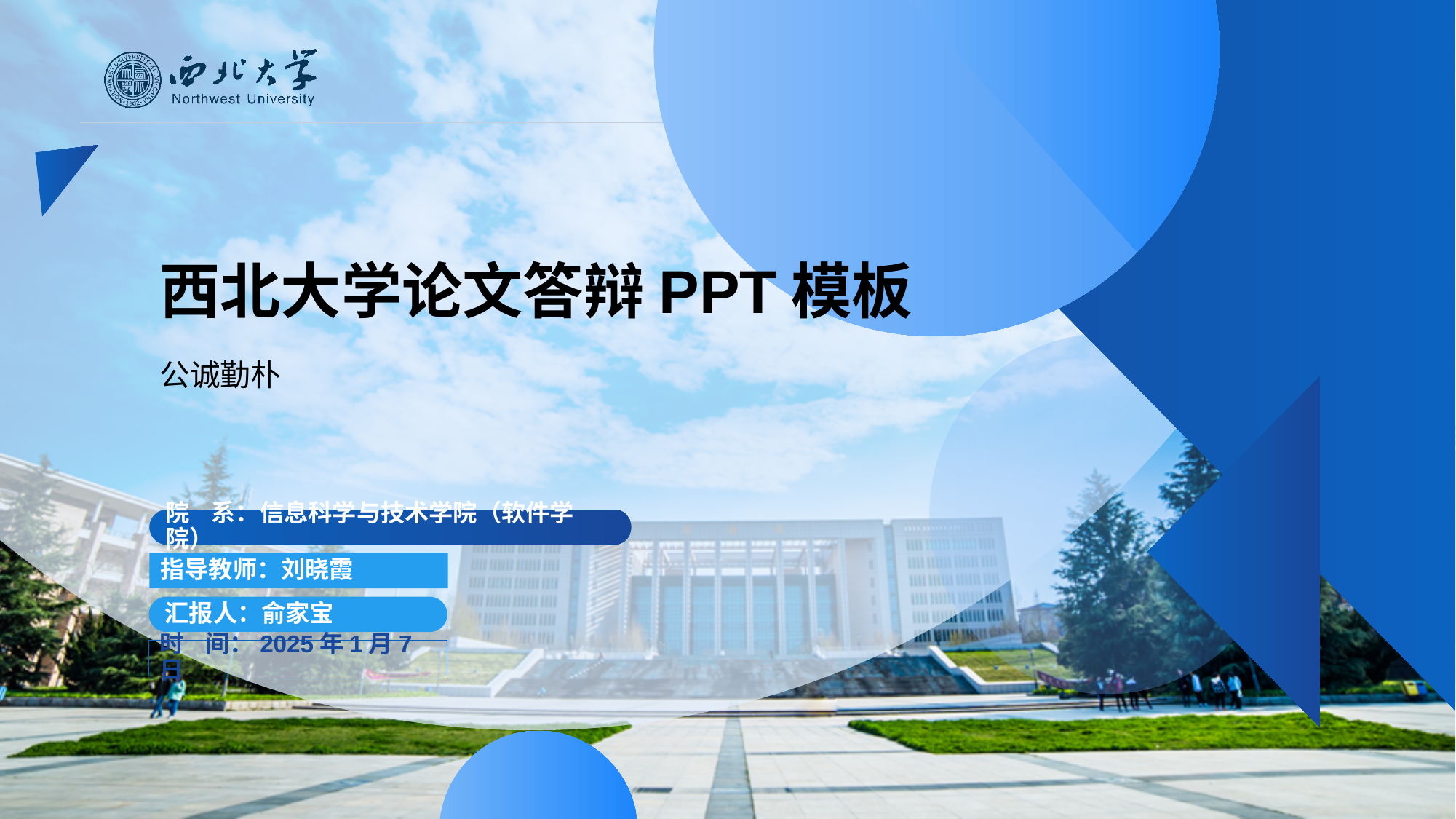

# 西北大学论文答辩PPT模板
公诚勤朴
院    系：信息科学与技术学院（软件学院）
指导教师：刘晓霞
汇报人：俞家宝
时    间：2025年1月7日